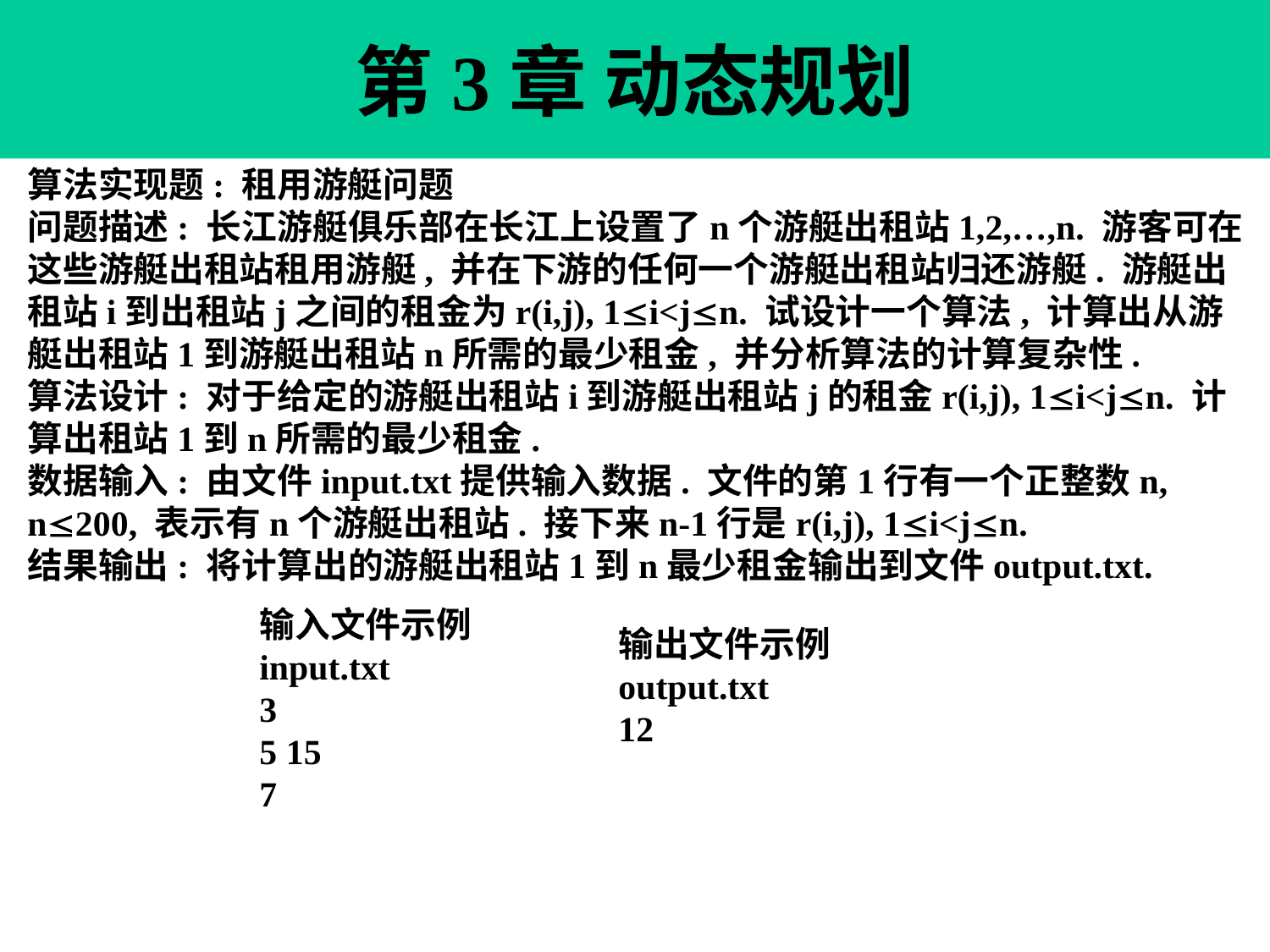

第3章 动态规划
算法实现题: 租用游艇问题
问题描述: 长江游艇俱乐部在长江上设置了n个游艇出租站1,2,…,n. 游客可在这些游艇出租站租用游艇, 并在下游的任何一个游艇出租站归还游艇. 游艇出租站i到出租站j之间的租金为r(i,j), 1≤i<j≤n. 试设计一个算法, 计算出从游艇出租站1到游艇出租站n所需的最少租金, 并分析算法的计算复杂性.
算法设计: 对于给定的游艇出租站i到游艇出租站j的租金r(i,j), 1≤i<j≤n. 计算出租站1到n所需的最少租金.
数据输入: 由文件input.txt提供输入数据. 文件的第1行有一个正整数n, n≤200, 表示有n个游艇出租站. 接下来n-1行是r(i,j), 1≤i<j≤n.
结果输出: 将计算出的游艇出租站1到n最少租金输出到文件output.txt.
输入文件示例
input.txt
3
5 15
7
输出文件示例
output.txt
12